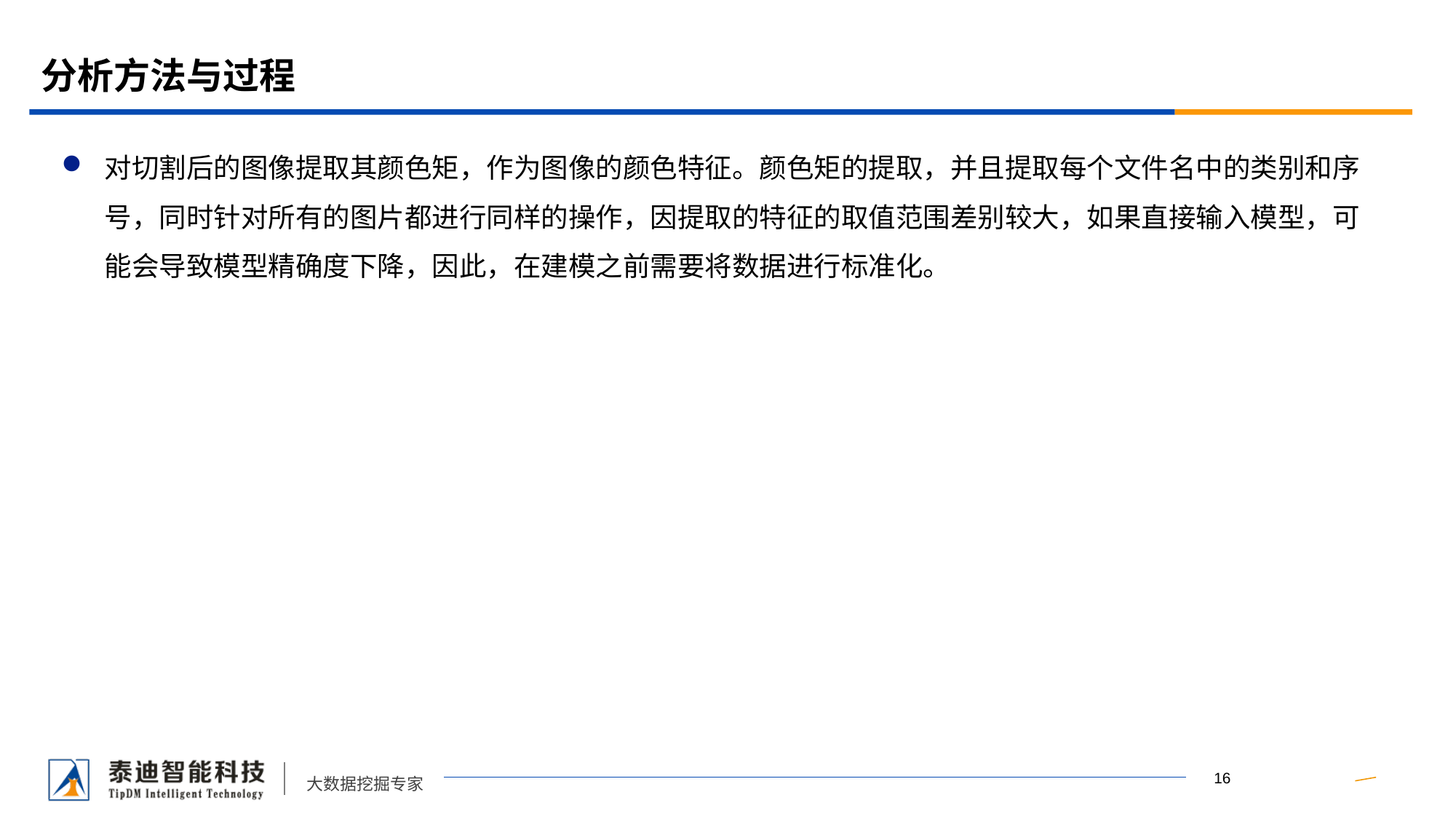

# 分析方法与过程
对切割后的图像提取其颜色矩，作为图像的颜色特征。颜色矩的提取，并且提取每个文件名中的类别和序号，同时针对所有的图片都进行同样的操作，因提取的特征的取值范围差别较大，如果直接输入模型，可能会导致模型精确度下降，因此，在建模之前需要将数据进行标准化。